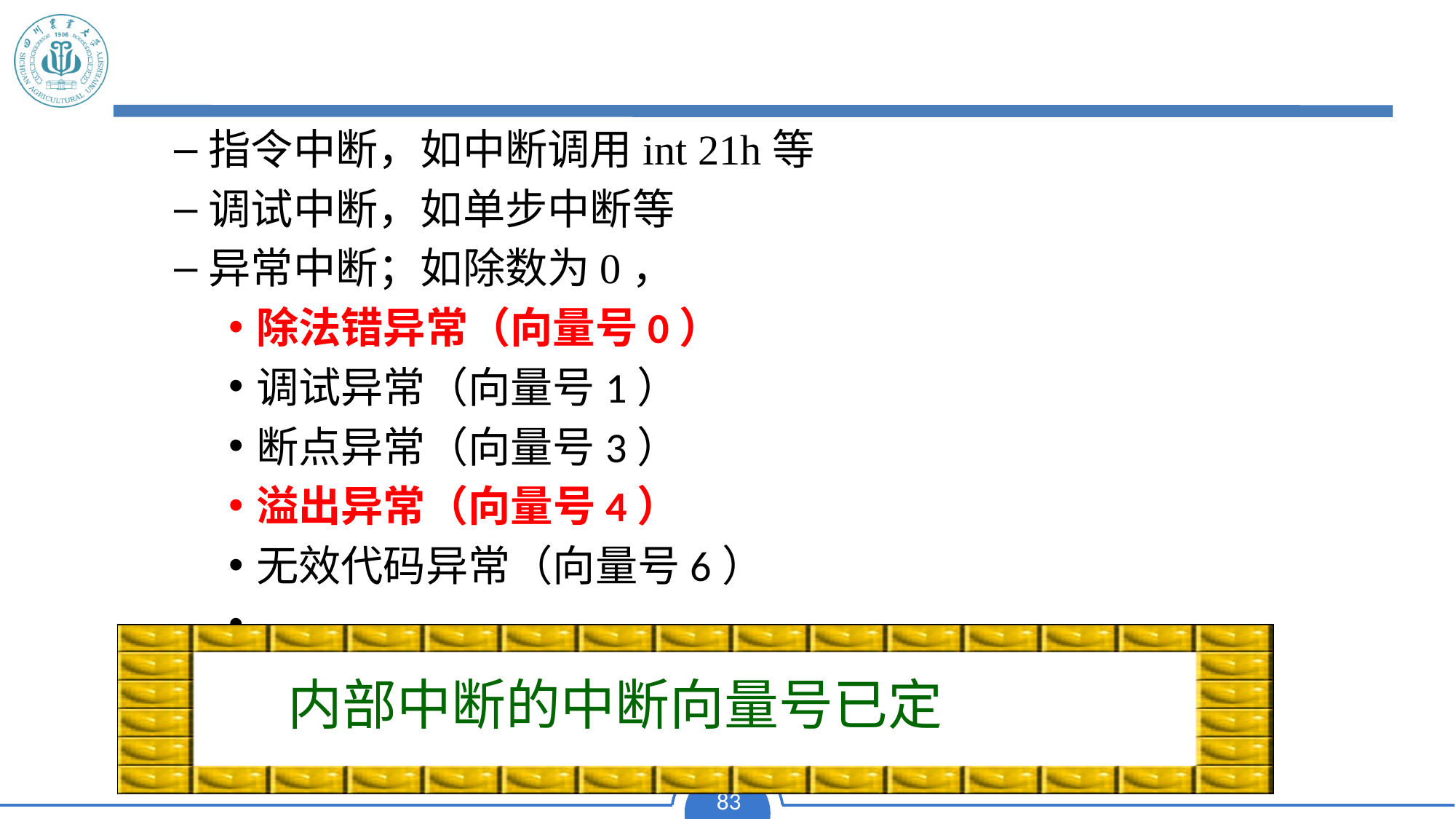

#
指令中断，如中断调用int 21h等
调试中断，如单步中断等
异常中断；如除数为0，
除法错异常（向量号0）
调试异常（向量号1）
断点异常（向量号3）
溢出异常（向量号4）
无效代码异常（向量号6）
……
            内部中断的中断向量号已定